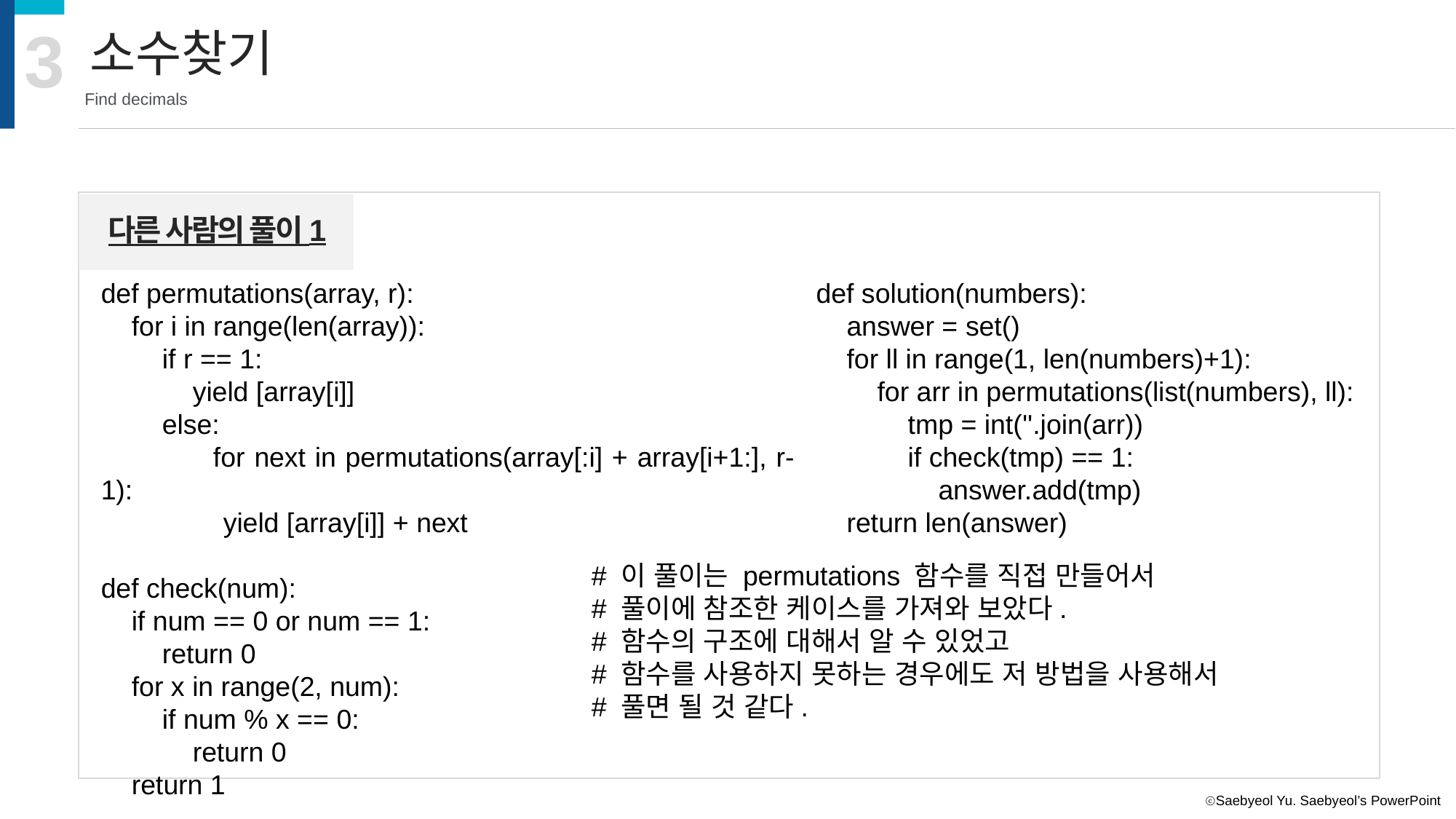

3
소수찾기
Find decimals

다른 사람의 풀이 1
def permutations(array, r):
    for i in range(len(array)):
        if r == 1:
            yield [array[i]]
        else:
            for next in permutations(array[:i] + array[i+1:], r-1):
                yield [array[i]] + next

def check(num):
    if num == 0 or num == 1:
        return 0
    for x in range(2, num):
        if num % x == 0:
            return 0
    return 1
def solution(numbers):
    answer = set()
    for ll in range(1, len(numbers)+1):
        for arr in permutations(list(numbers), ll):
            tmp = int(''.join(arr))
            if check(tmp) == 1:
                answer.add(tmp)
    return len(answer)
# 이 풀이는 permutations 함수를 직접 만들어서
# 풀이에 참조한 케이스를 가져와 보았다.
# 함수의 구조에 대해서 알 수 있었고
# 함수를 사용하지 못하는 경우에도 저 방법을 사용해서
# 풀면 될 것 같다.